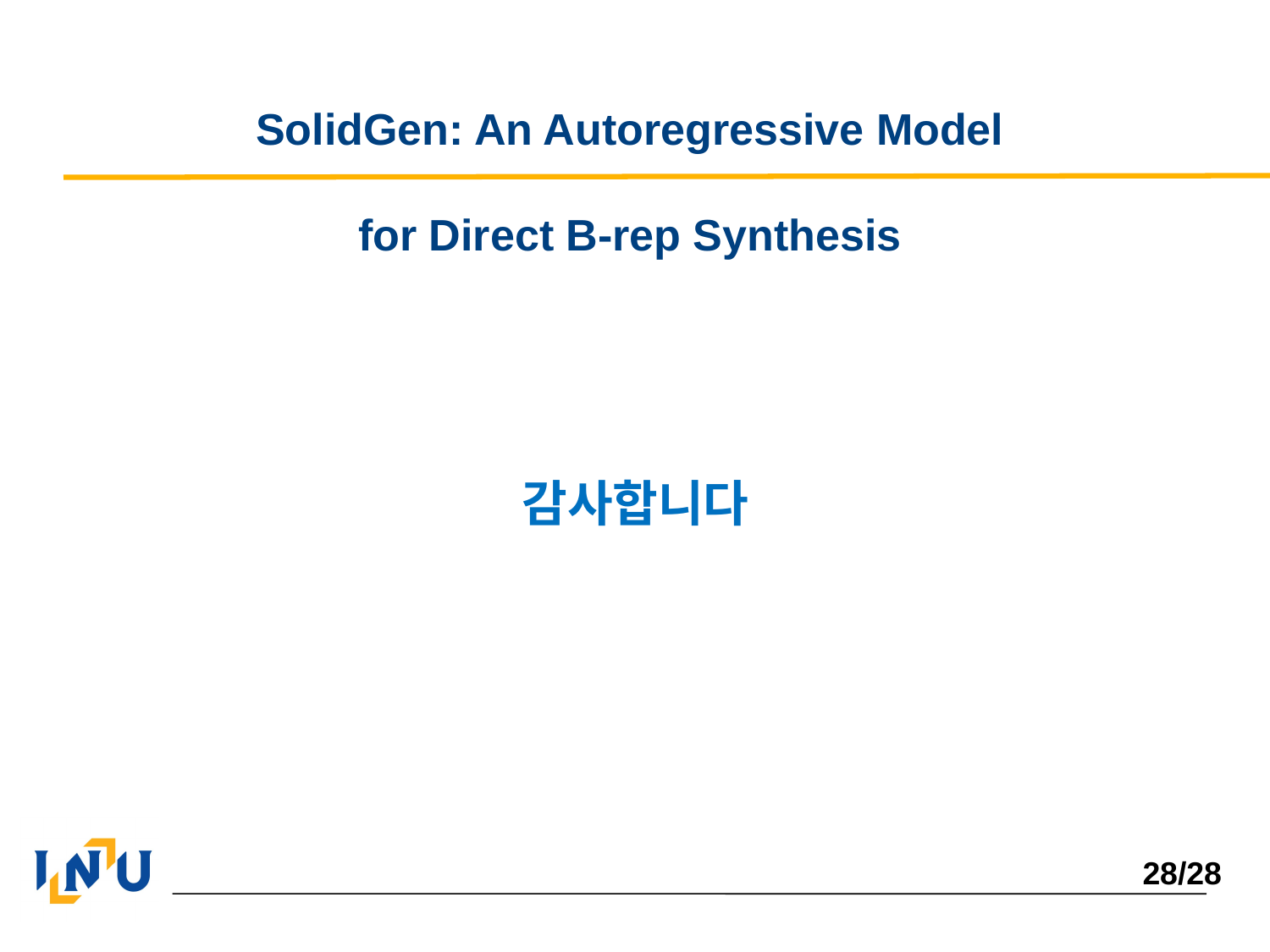

SolidGen: An Autoregressive Model
for Direct B-rep Synthesis
감사합니다